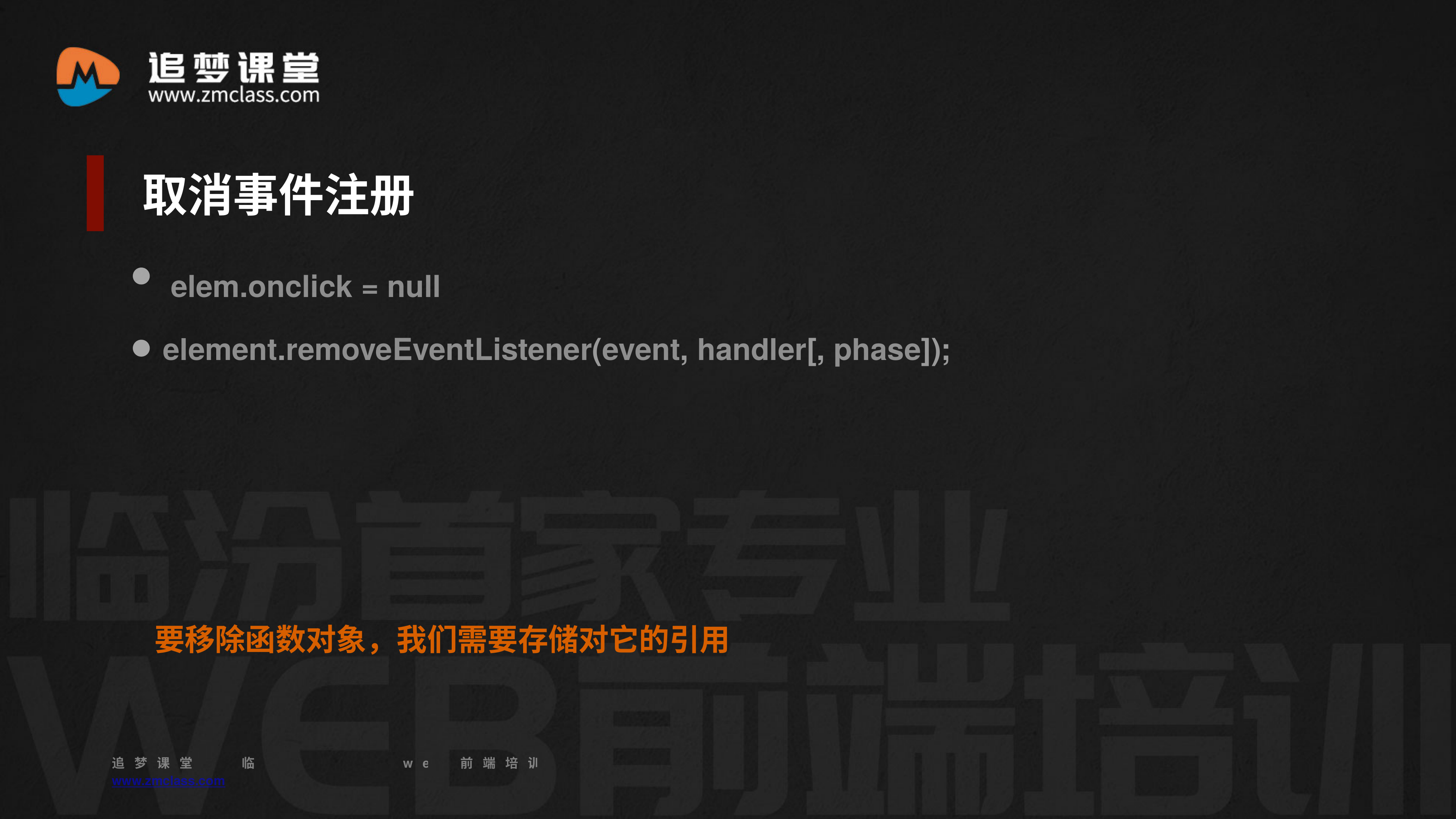

取消事件注册
elem.onclick = null

 element.removeEventListener(event, handler[, phase]);

要移除函数对象，我们需要存储对它的引用
追梦课堂   临汾首家专业的web前端培训机构                                                          www.zmclass.com
9